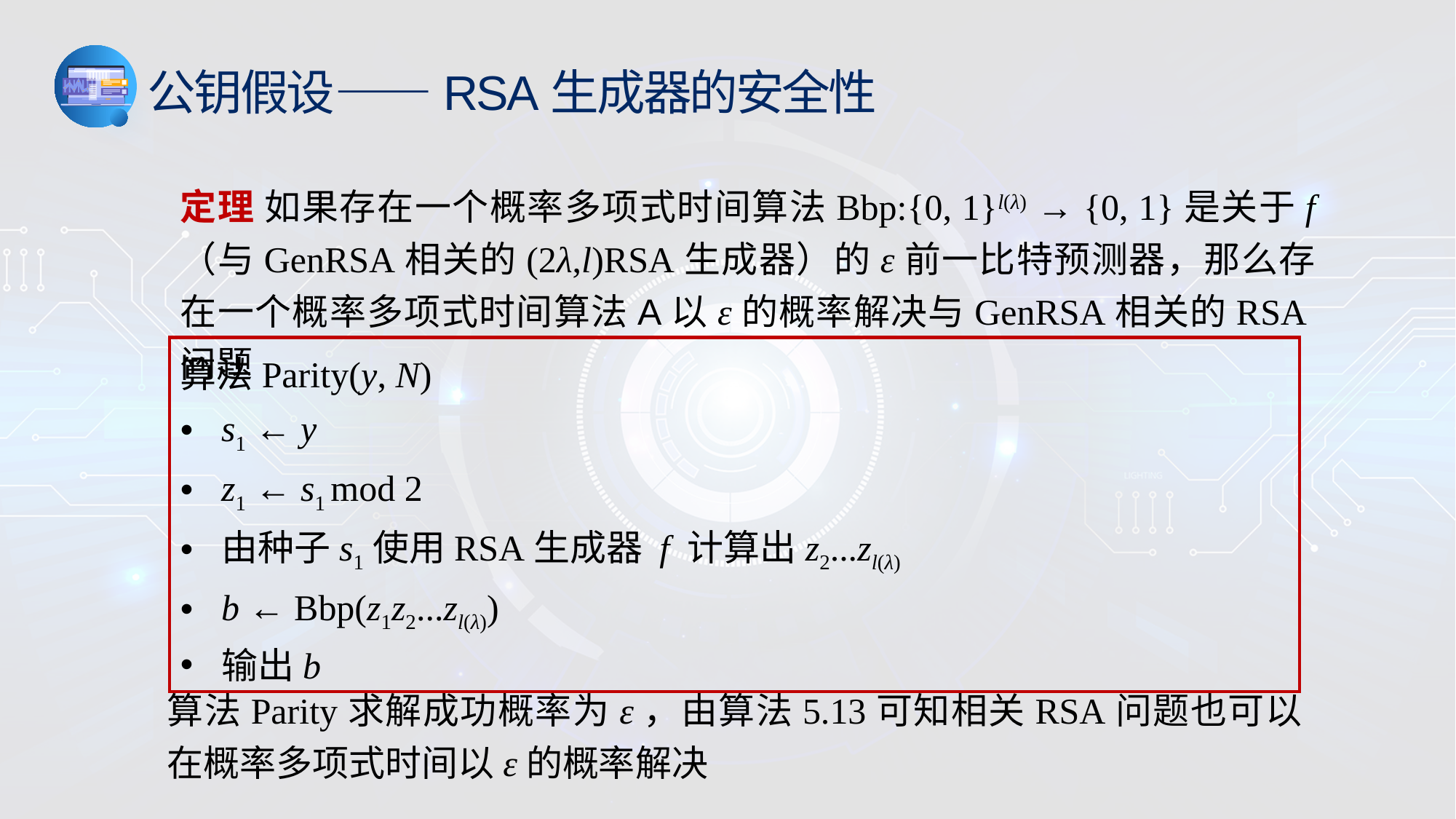

公钥假设——RSA生成器的安全性

定理 如果存在一个概率多项式时间算法Bbp:{0, 1}l(λ) → {0, 1}是关于f （与GenRSA相关的(2λ,l)RSA生成器）的ε前一比特预测器，那么存在一个概率多项式时间算法A以ε的概率解决与GenRSA相关的RSA问题
算法Parity(y, N)
s1 ← y
z1 ← s1 mod 2
由种子s1使用RSA生成器 f 计算出z2...zl(λ)
b ← Bbp(z1z2...zl(λ))
输出b
算法Parity求解成功概率为ε，由算法5.13可知相关RSA问题也可以在概率多项式时间以ε的概率解决